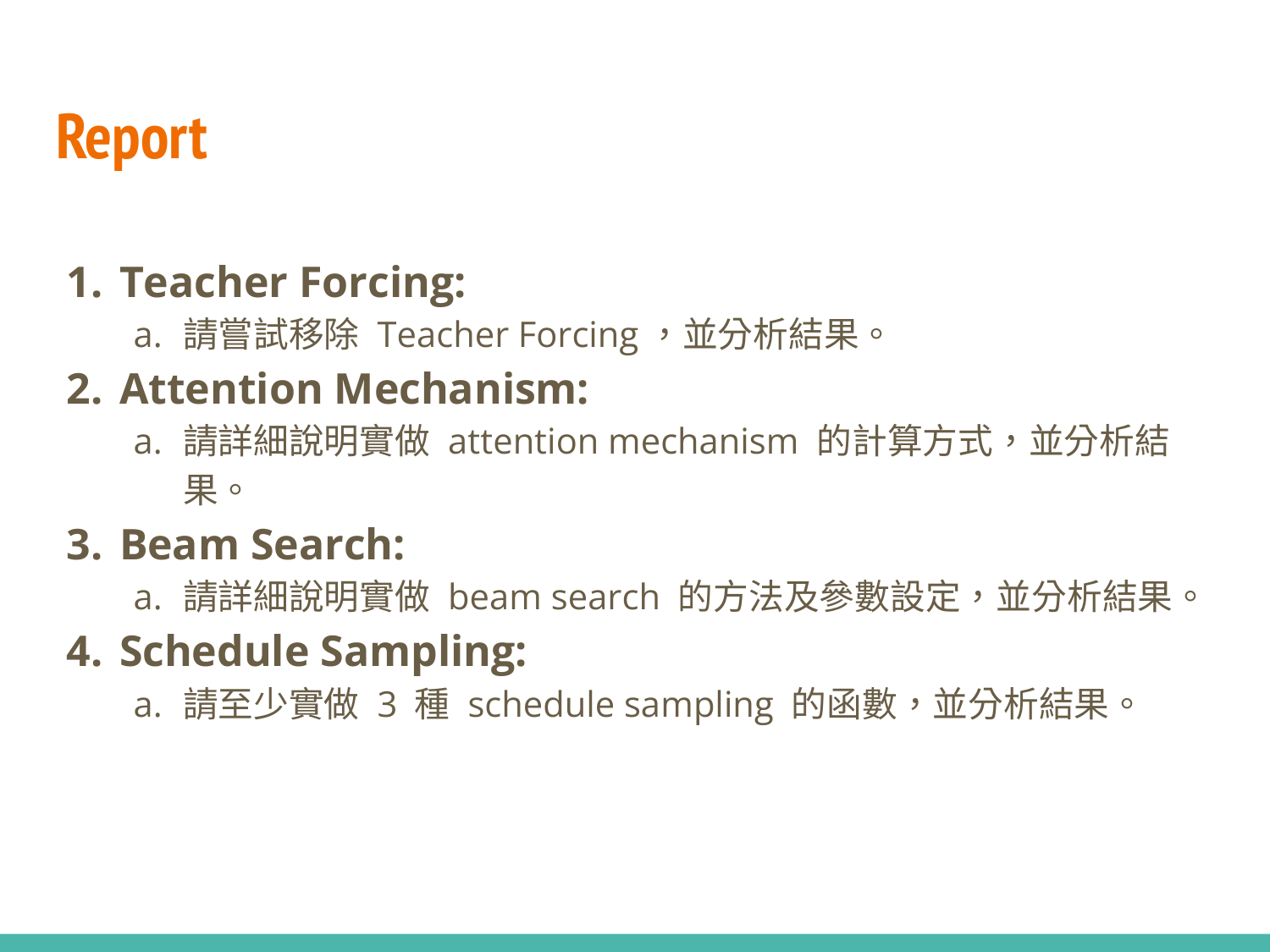

# Report
Teacher Forcing:
請嘗試移除 Teacher Forcing，並分析結果。
Attention Mechanism:
請詳細說明實做 attention mechanism 的計算方式，並分析結果。
Beam Search:
請詳細說明實做 beam search 的方法及參數設定，並分析結果。
Schedule Sampling:
請至少實做 3 種 schedule sampling 的函數，並分析結果。